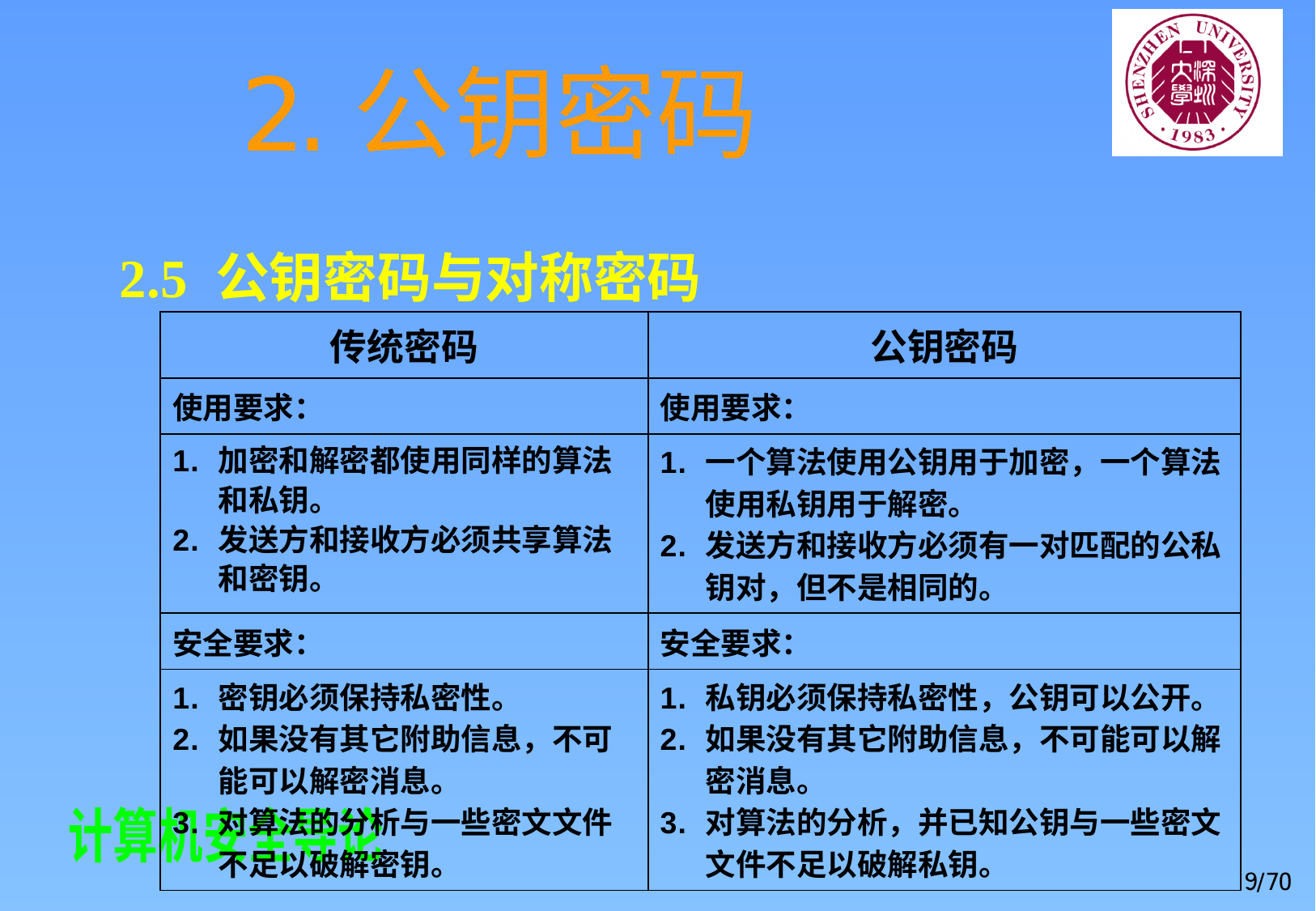

# 2.公钥密码
2.5 公钥密码与对称密码
| 传统密码 | 公钥密码 |
| --- | --- |
| 使用要求： | 使用要求： |
| 加密和解密都使用同样的算法和私钥。 发送方和接收方必须共享算法和密钥。 | 一个算法使用公钥用于加密，一个算法使用私钥用于解密。 发送方和接收方必须有一对匹配的公私钥对，但不是相同的。 |
| 安全要求： | 安全要求： |
| 密钥必须保持私密性。 如果没有其它附助信息，不可能可以解密消息。 对算法的分析与一些密文文件不足以破解密钥。 | 私钥必须保持私密性，公钥可以公开。 如果没有其它附助信息，不可能可以解密消息。 对算法的分析，并已知公钥与一些密文文件不足以破解私钥。 |
9/70